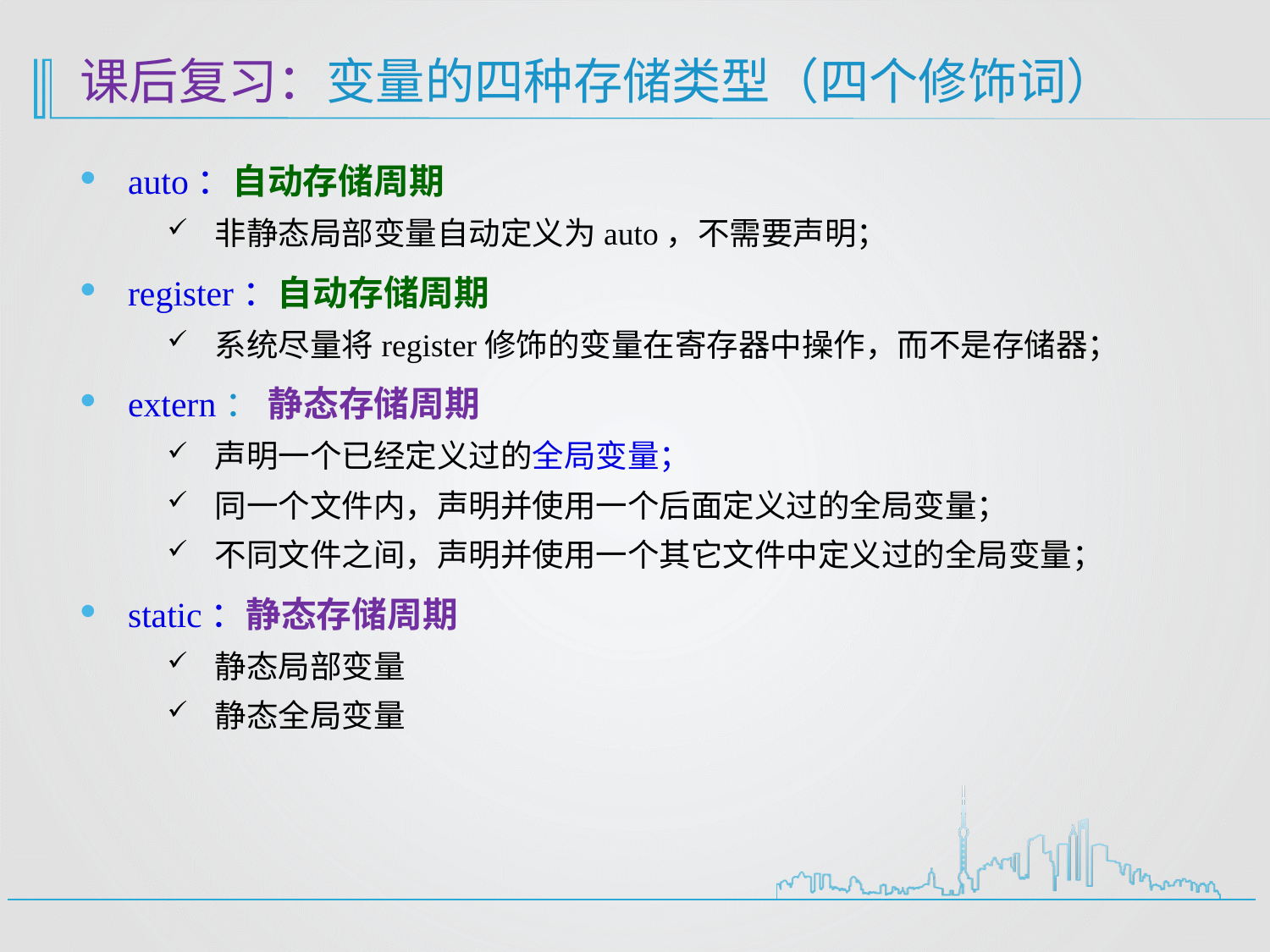

# 课后复习：变量的四种存储类型（四个修饰词）
auto：自动存储周期
非静态局部变量自动定义为auto，不需要声明；
register：自动存储周期
系统尽量将register修饰的变量在寄存器中操作，而不是存储器；
extern： 静态存储周期
声明一个已经定义过的全局变量；
同一个文件内，声明并使用一个后面定义过的全局变量；
不同文件之间，声明并使用一个其它文件中定义过的全局变量；
static：静态存储周期
静态局部变量
静态全局变量